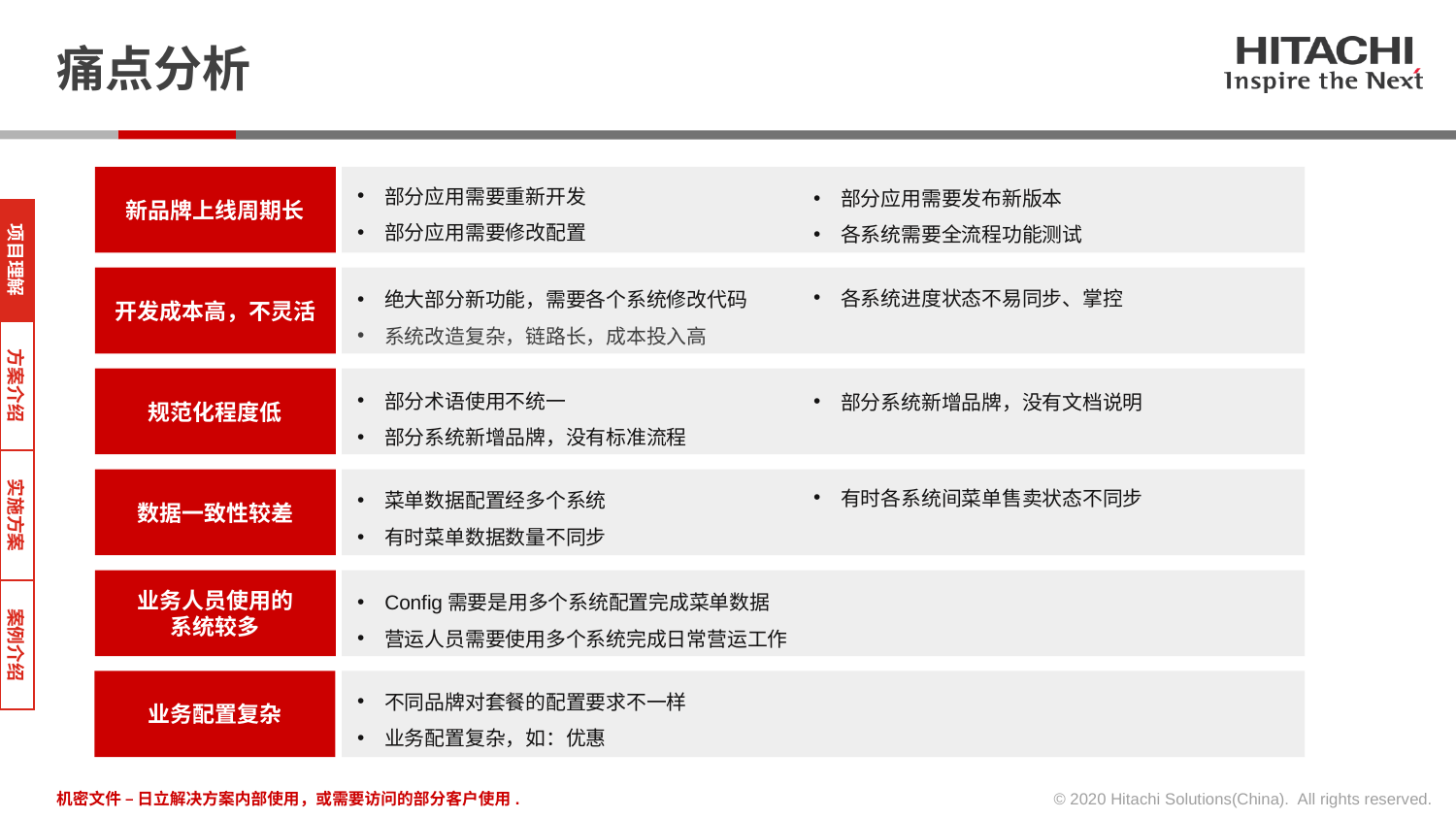

# 痛点分析
部分应用需要重新开发
部分应用需要修改配置

部分应用需要发布新版本
各系统需要全流程功能测试
新品牌上线周期长
项目理解
各系统进度状态不易同步、掌控
开发成本高，不灵活

绝大部分新功能，需要各个系统修改代码
系统改造复杂，链路长，成本投入高
方案介绍
规范化程度低

部分术语使用不统一
部分系统新增品牌，没有标准流程
部分系统新增品牌，没有文档说明
有时各系统间菜单售卖状态不同步
菜单数据配置经多个系统
有时菜单数据数量不同步
数据一致性较差

实施方案
业务人员使用的
系统较多

Config需要是用多个系统配置完成菜单数据
营运人员需要使用多个系统完成日常营运工作
案例介绍
不同品牌对套餐的配置要求不一样
业务配置复杂，如：优惠
业务配置复杂